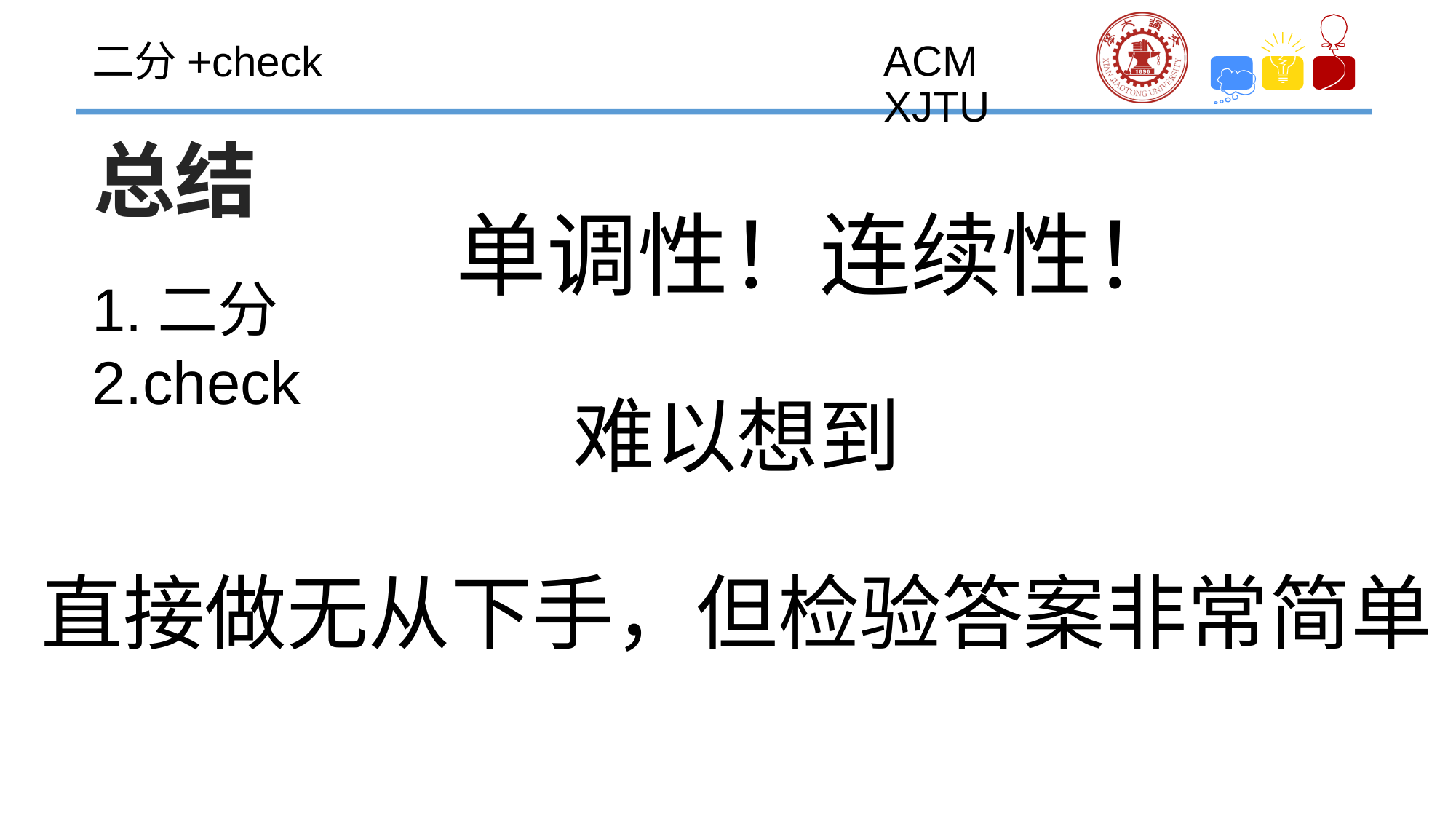

二分+check
总结
单调性！连续性！
1.二分
2.check
难以想到
直接做无从下手，但检验答案非常简单